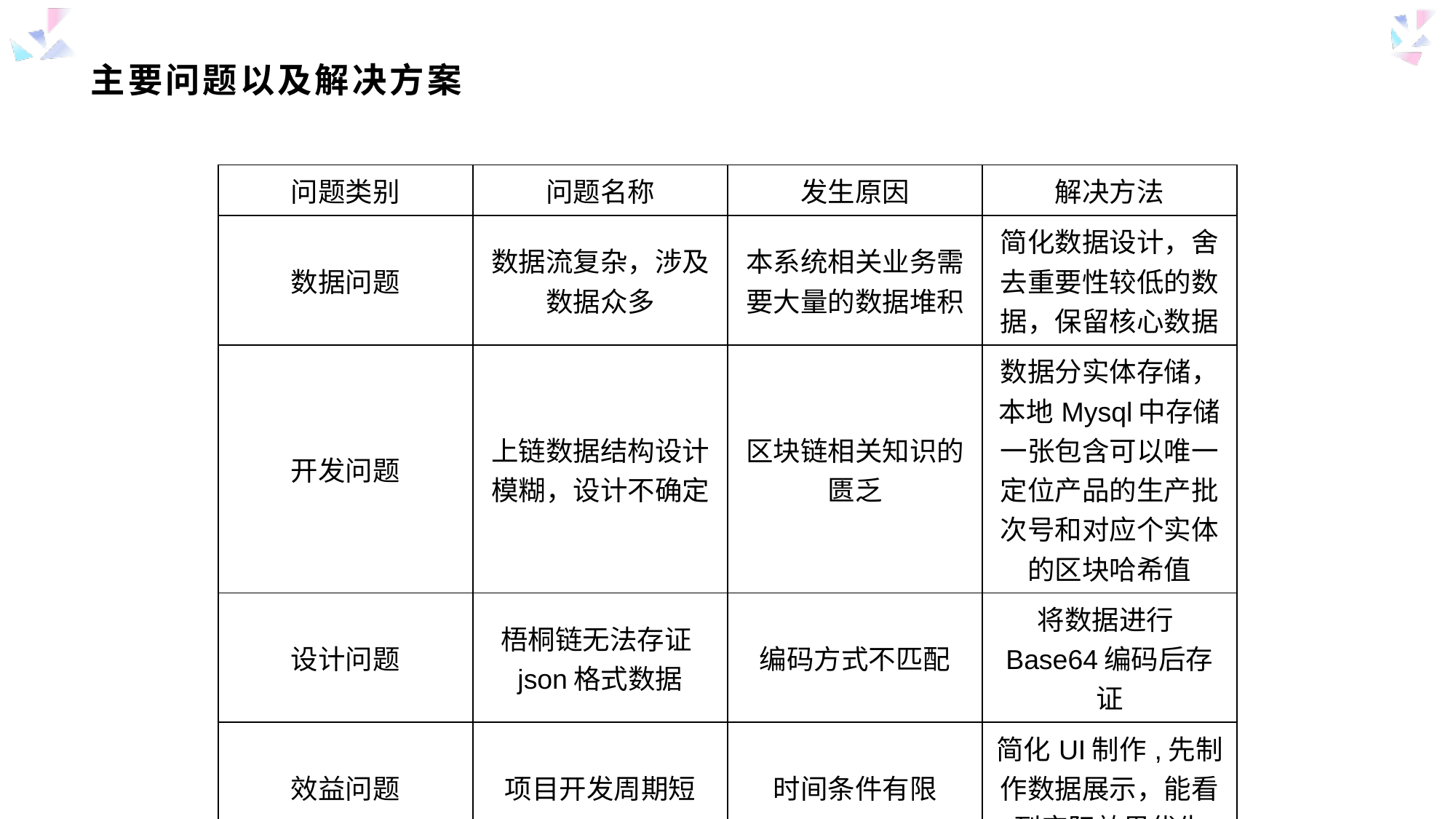

# 主要问题以及解决方案
| 问题类别 | 问题名称 | 发生原因 | 解决方法 |
| --- | --- | --- | --- |
| 数据问题 | 数据流复杂，涉及数据众多 | 本系统相关业务需要大量的数据堆积 | 简化数据设计，舍去重要性较低的数据，保留核心数据 |
| 开发问题 | 上链数据结构设计模糊，设计不确定 | 区块链相关知识的匮乏 | 数据分实体存储，本地Mysql中存储一张包含可以唯一定位产品的生产批次号和对应个实体的区块哈希值 |
| 设计问题 | 梧桐链无法存证json格式数据 | 编码方式不匹配 | 将数据进行Base64编码后存证 |
| 效益问题 | 项目开发周期短 | 时间条件有限 | 简化UI制作,先制作数据展示，能看到实际效果优先 |